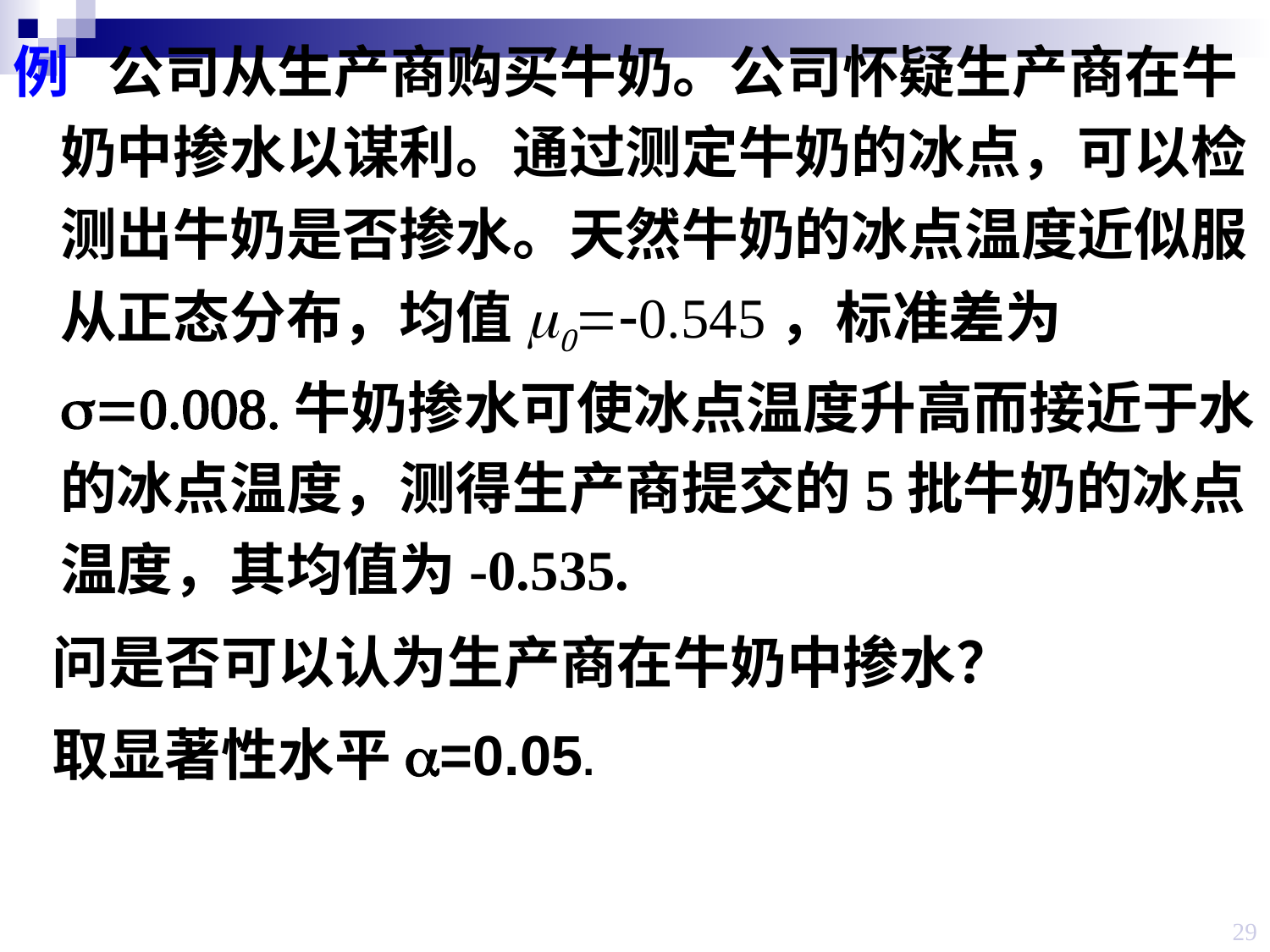

例   公司从生产商购买牛奶。公司怀疑生产商在牛奶中掺水以谋利。通过测定牛奶的冰点，可以检测出牛奶是否掺水。天然牛奶的冰点温度近似服从正态分布，均值μ0=−0.545，标准差为σ=0.008.牛奶掺水可使冰点温度升高而接近于水的冰点温度，测得生产商提交的5批牛奶的冰点温度，其均值为-0.535.
  问是否可以认为生产商在牛奶中掺水？
  取显著性水平α=0.05.
29